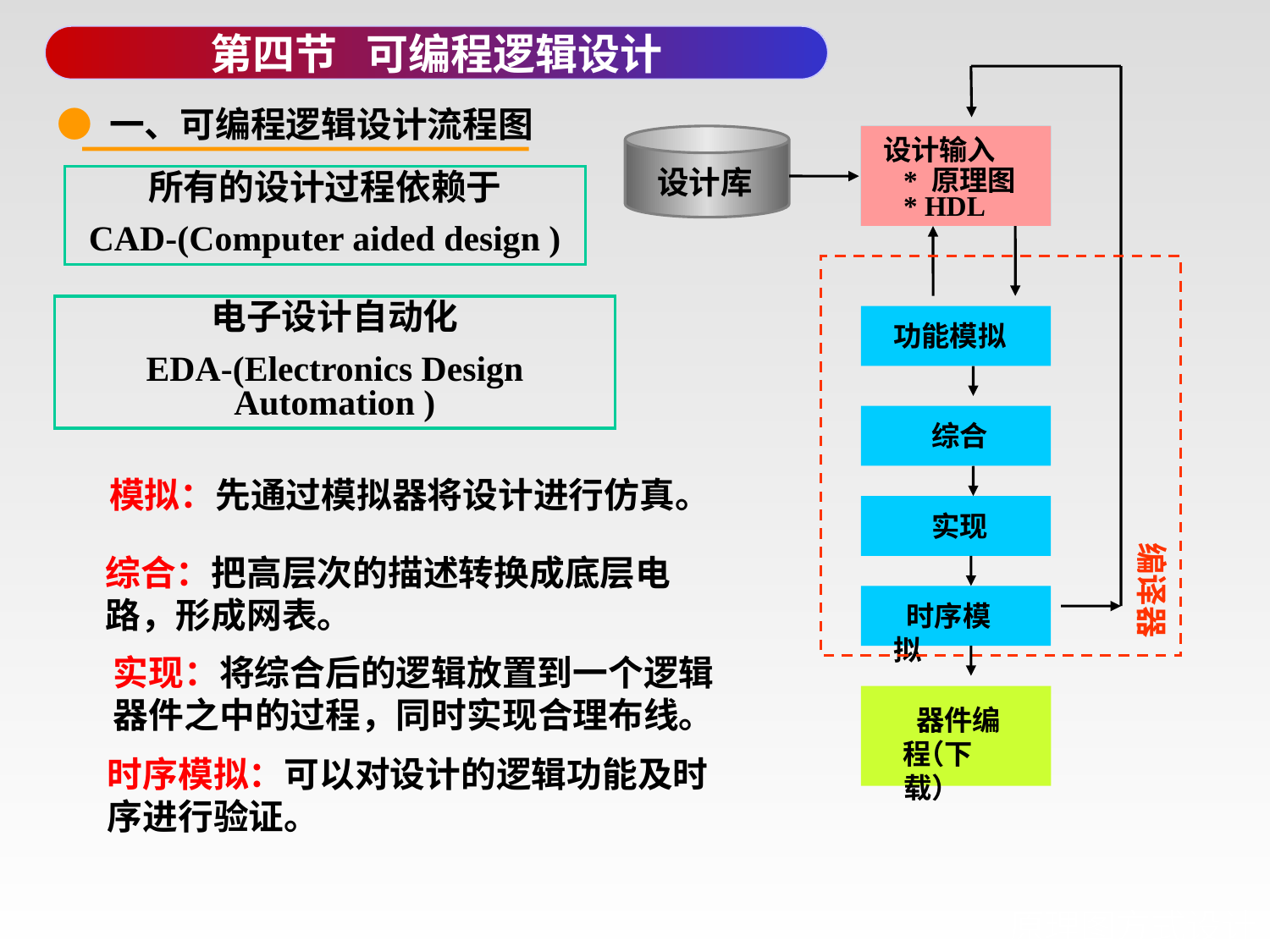

第四节   可编程逻辑设计

设计库

设计输入
设计输入
* 原理图
* 原理图

* HDL
* HDL

功能模拟

     综合

     实现
编译器

 时序模拟

 器件编程
 （下载）
● 一、可编程逻辑设计流程图

所有的设计过程依赖于
CAD-(Computer aided design )

电子设计自动化
EDA-(Electronics Design Automation )
模拟：先通过模拟器将设计进行仿真。
综合：把高层次的描述转换成底层电路，形成网表。
实现：将综合后的逻辑放置到一个逻辑器件之中的过程，同时实现合理布线。
时序模拟：可以对设计的逻辑功能及时序进行验证。
# 原理图方式设计